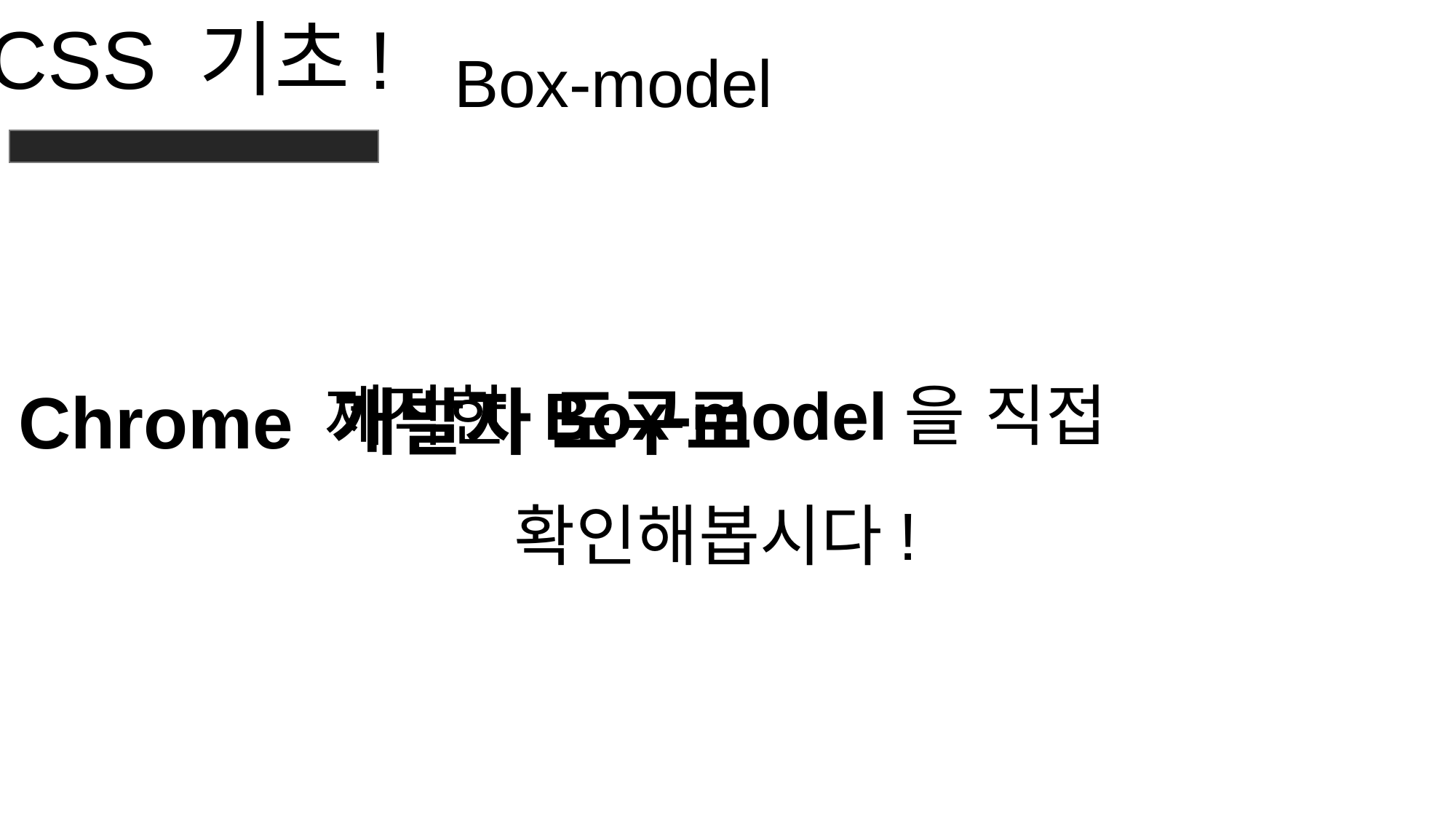

Box-model
CSS 기초!

Chrome 개발자 도구로
제작한 Box-model을 직접 확인해봅시다!